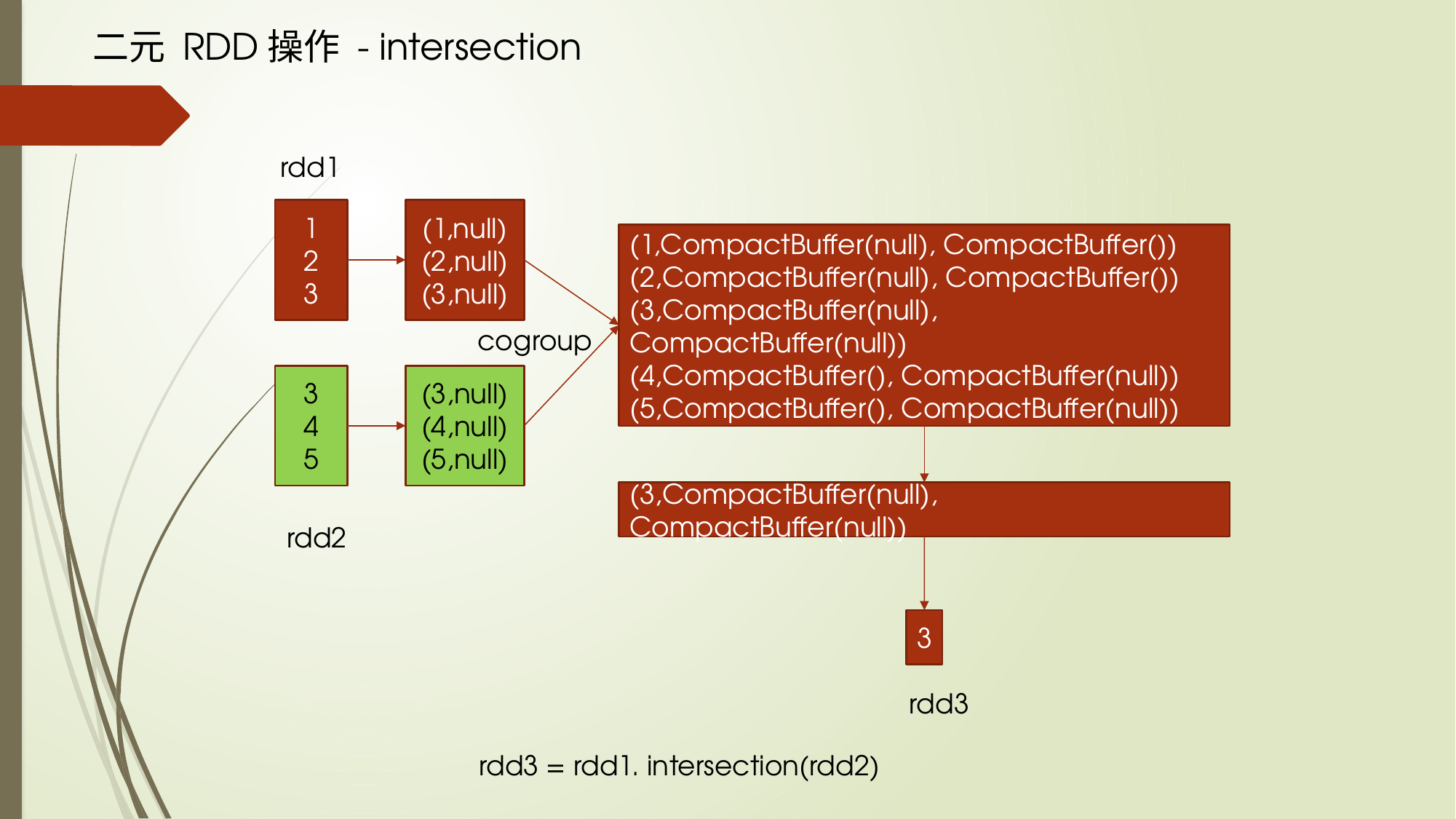

二元 RDD操作 - intersection
rdd1
1
2
3
(1,null)
(2,null)
(3,null)
(1,CompactBuffer(null), CompactBuffer())
(2,CompactBuffer(null), CompactBuffer())
(3,CompactBuffer(null), CompactBuffer(null))
(4,CompactBuffer(), CompactBuffer(null))
(5,CompactBuffer(), CompactBuffer(null))
cogroup
3
4
5
(3,null)
(4,null)
(5,null)
(3,CompactBuffer(null), CompactBuffer(null))
rdd2
3
rdd3
rdd3 = rdd1. intersection(rdd2)